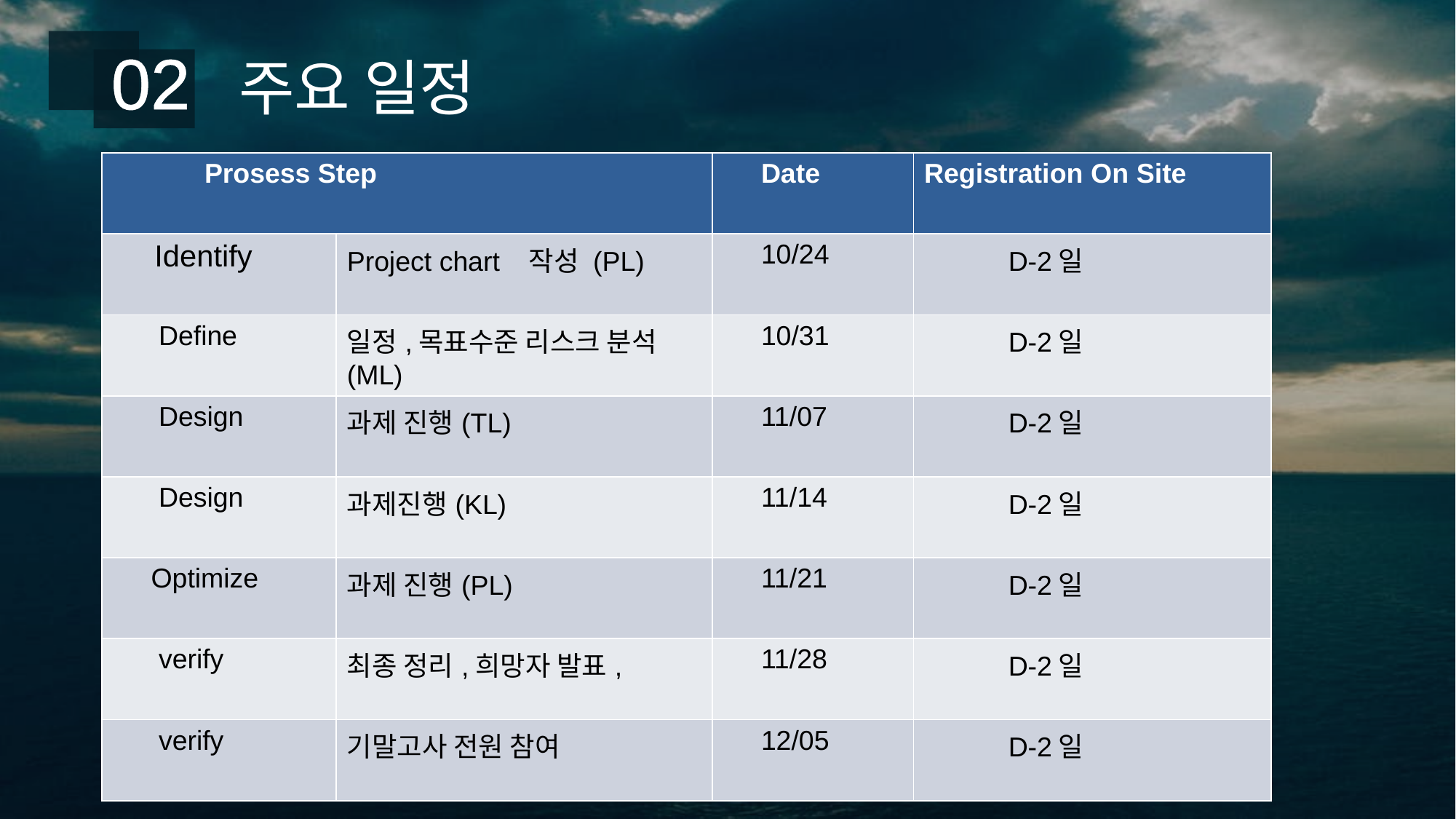

02
주요 일정

| Prosess Step |  | Date | Registration On Site |
| --- | --- | --- | --- |
| Identify | Project chart 작성 (PL) | 10/24 | D-2일 |
| Define | 일정,목표수준 리스크 분석(ML) | 10/31 | D-2일 |
| Design | 과제 진행(TL) | 11/07 | D-2일 |
| Design | 과제진행(KL) | 11/14 | D-2일 |
| Optimize | 과제 진행(PL) | 11/21 | D-2일 |
| verify | 최종 정리,희망자 발표, | 11/28 | D-2일 |
| verify | 기말고사 전원 참여 | 12/05 | D-2일 |